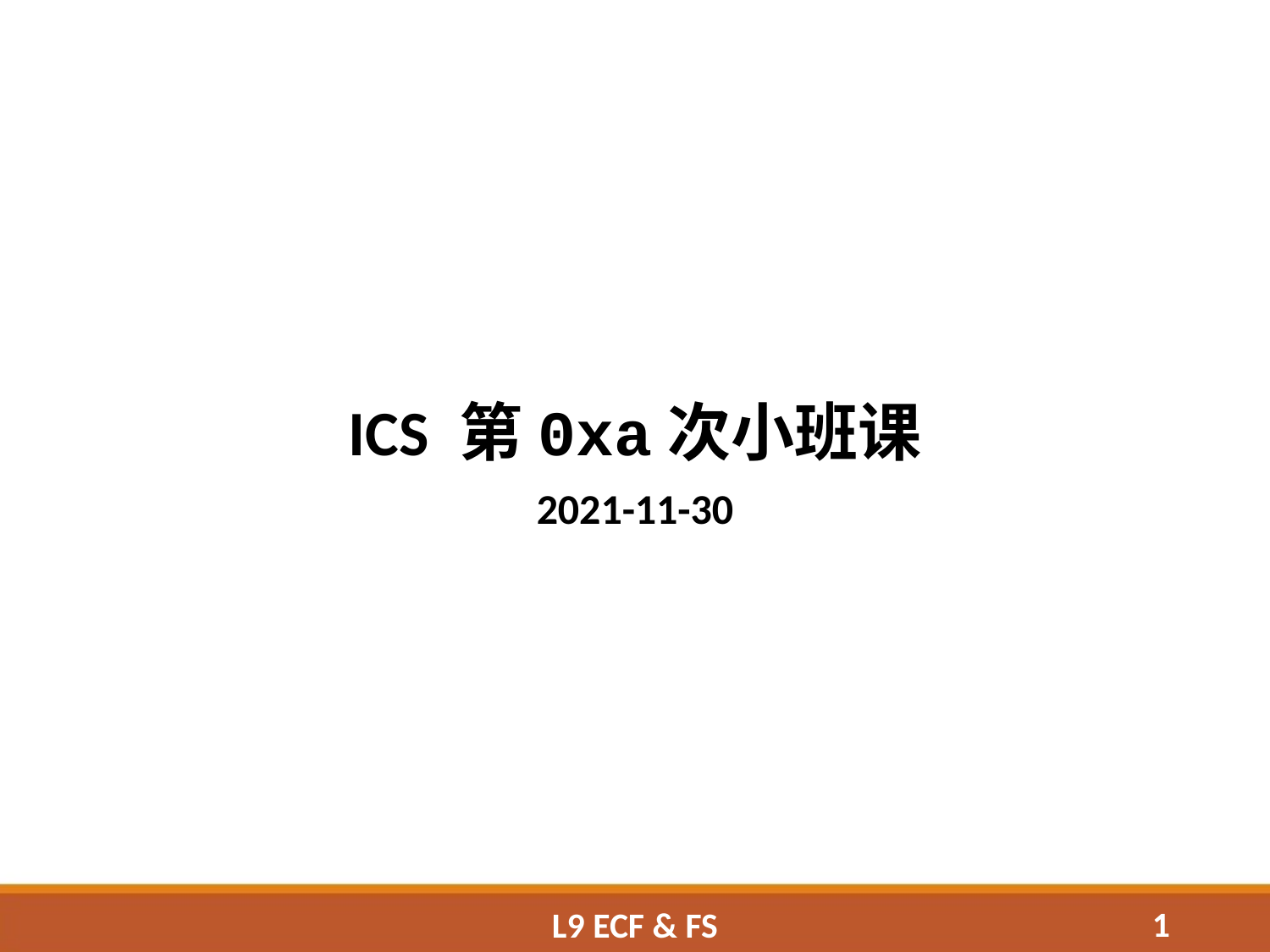

ICS 第0xa次小班课
2021-11-30
1
L9 ECF & FS